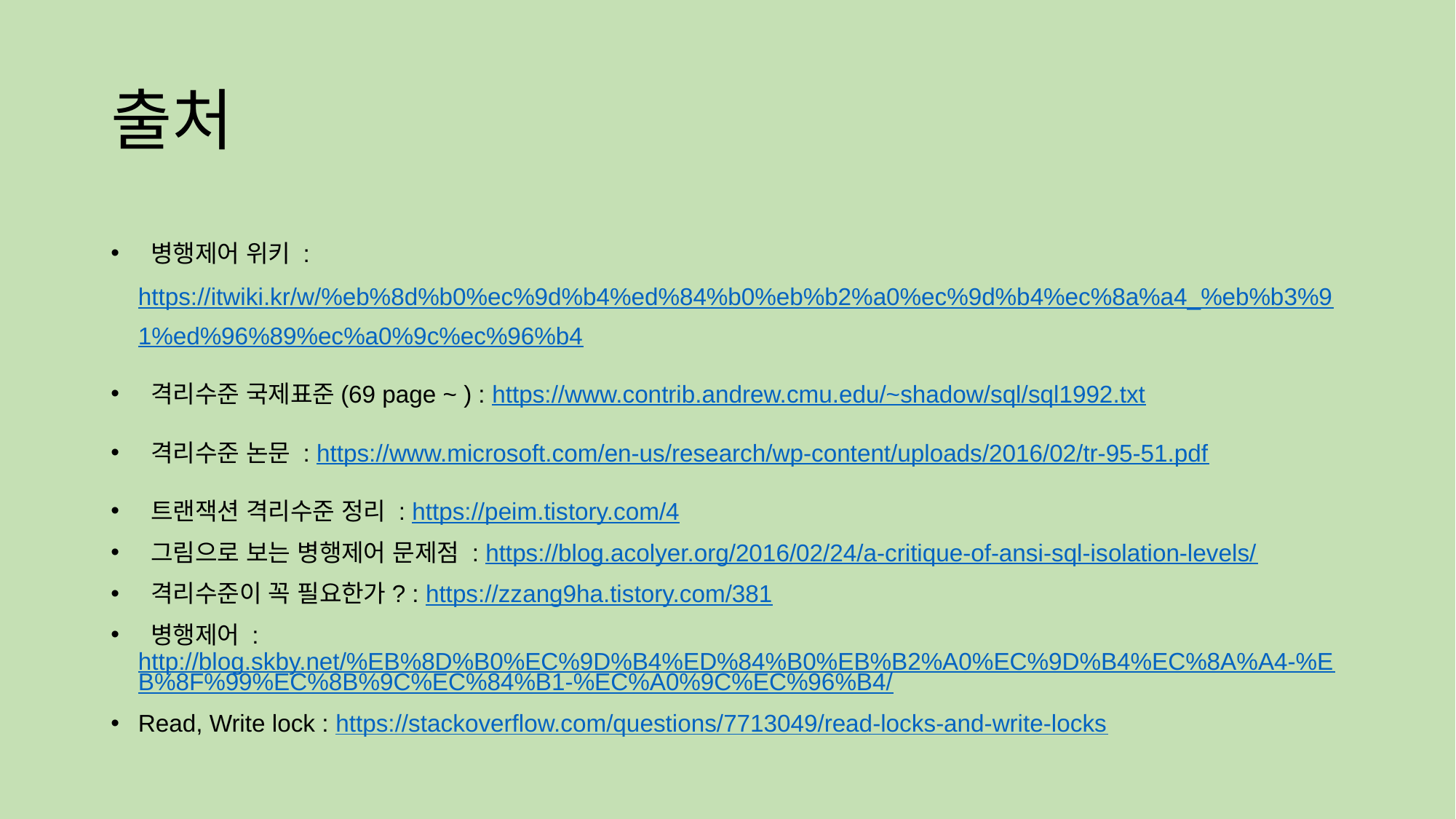

# 출처
 병행제어 위키 : https://itwiki.kr/w/%eb%8d%b0%ec%9d%b4%ed%84%b0%eb%b2%a0%ec%9d%b4%ec%8a%a4_%eb%b3%91%ed%96%89%ec%a0%9c%ec%96%b4
 격리수준 국제표준(69 page ~ ) : https://www.contrib.andrew.cmu.edu/~shadow/sql/sql1992.txt
 격리수준 논문 : https://www.microsoft.com/en-us/research/wp-content/uploads/2016/02/tr-95-51.pdf
 트랜잭션 격리수준 정리 : https://peim.tistory.com/4
 그림으로 보는 병행제어 문제점 : https://blog.acolyer.org/2016/02/24/a-critique-of-ansi-sql-isolation-levels/
 격리수준이 꼭 필요한가? : https://zzang9ha.tistory.com/381
 병행제어 : http://blog.skby.net/%EB%8D%B0%EC%9D%B4%ED%84%B0%EB%B2%A0%EC%9D%B4%EC%8A%A4-%EB%8F%99%EC%8B%9C%EC%84%B1-%EC%A0%9C%EC%96%B4/
Read, Write lock : https://stackoverflow.com/questions/7713049/read-locks-and-write-locks